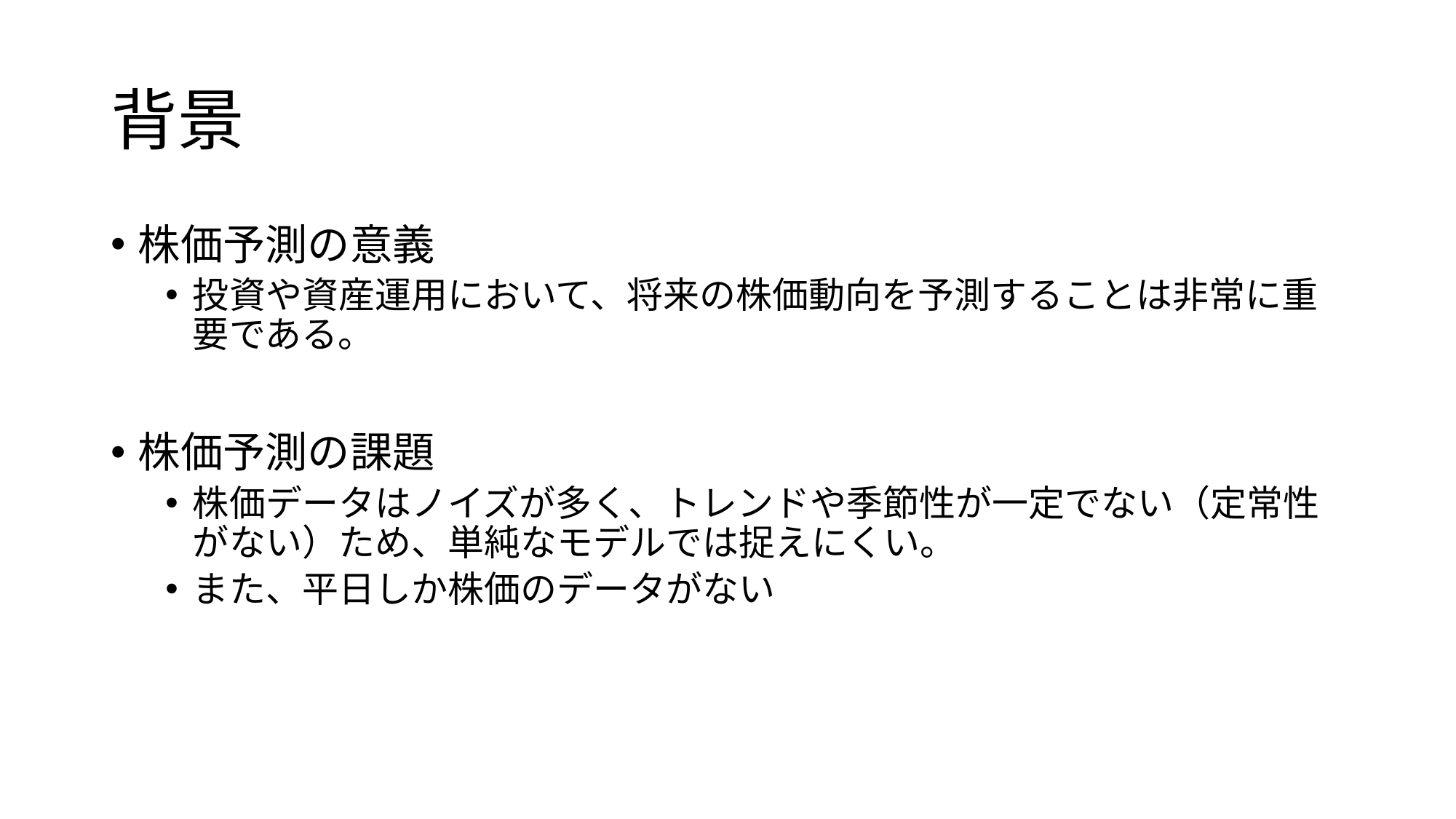

# 背景
株価予測の意義
投資や資産運用において、将来の株価動向を予測することは非常に重要である。

株価予測の課題
株価データはノイズが多く、トレンドや季節性が一定でない（定常性がない）ため、単純なモデルでは捉えにくい。
また、平日しか株価のデータがない